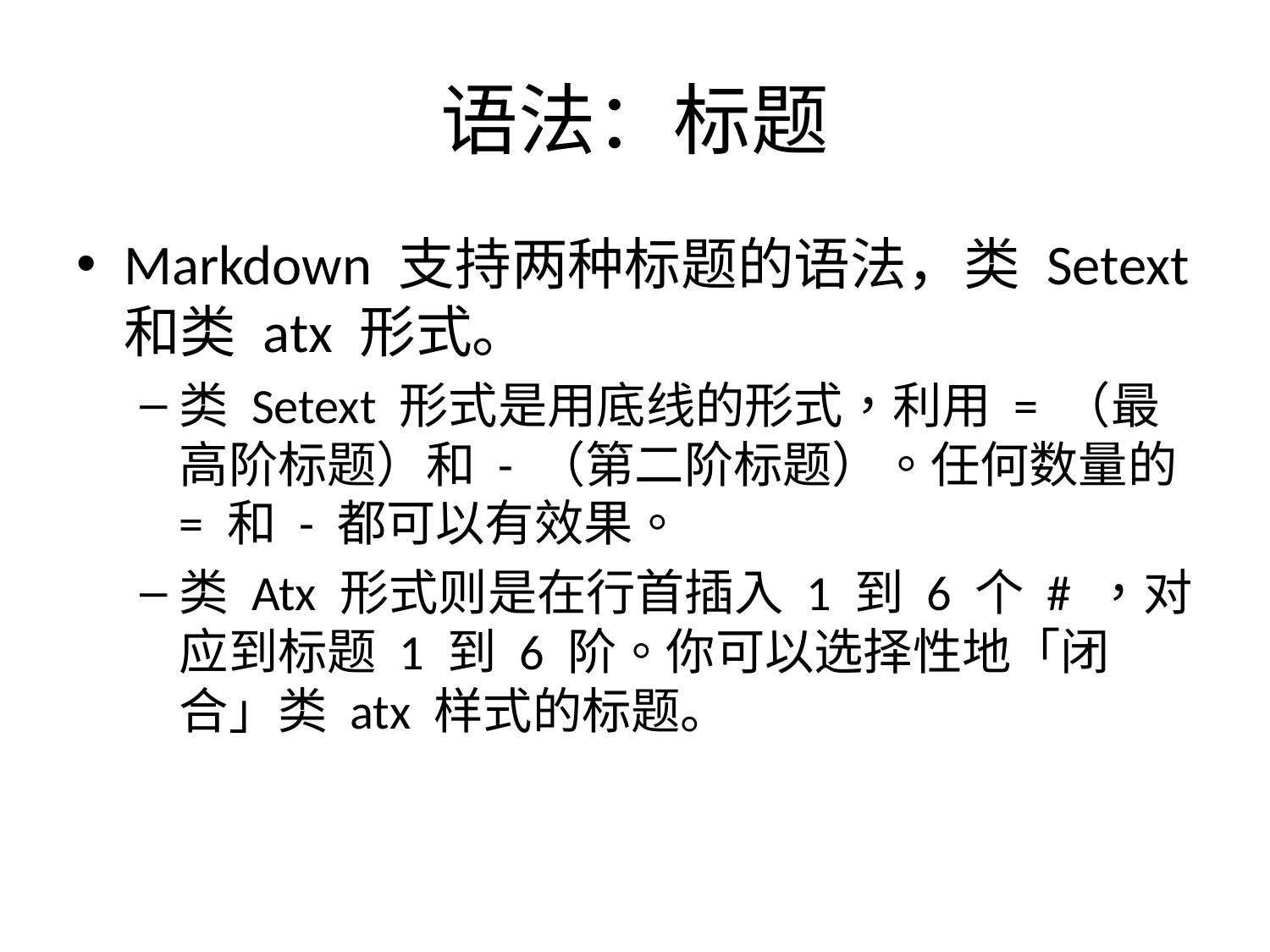

# 语法：标题
Markdown 支持两种标题的语法，类 Setext 和类 atx 形式。
类 Setext 形式是用底线的形式，利用 = （最高阶标题）和 - （第二阶标题）。任何数量的 = 和 - 都可以有效果。
类 Atx 形式则是在行首插入 1 到 6 个 # ，对应到标题 1 到 6 阶。你可以选择性地「闭合」类 atx 样式的标题。